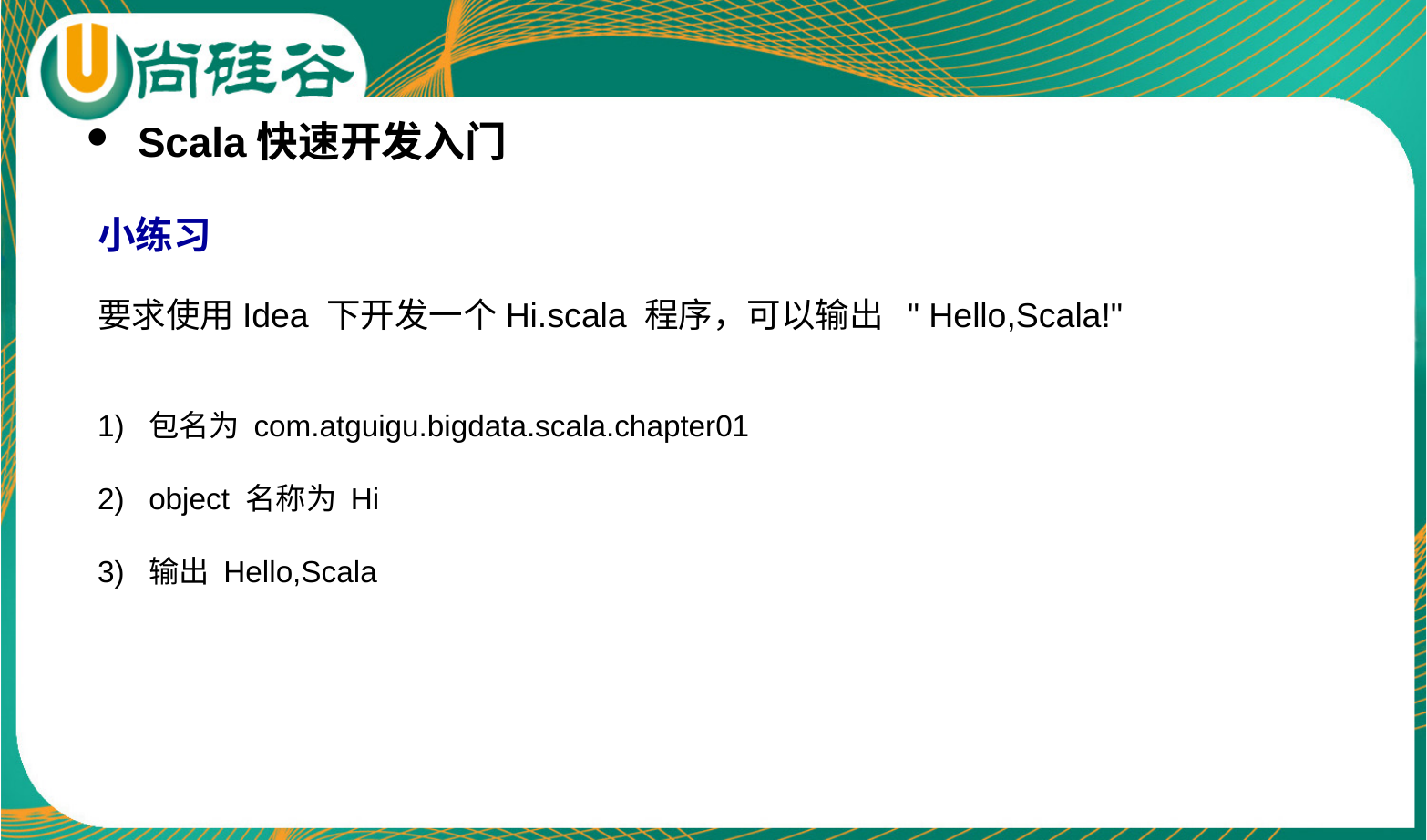

Scala快速开发入门
小练习

要求使用Idea 下开发一个Hi.scala 程序，可以输出  " Hello,Scala!"

包名为 com.atguigu.bigdata.scala.chapter01

object 名称为 Hi

输出 Hello,Scala